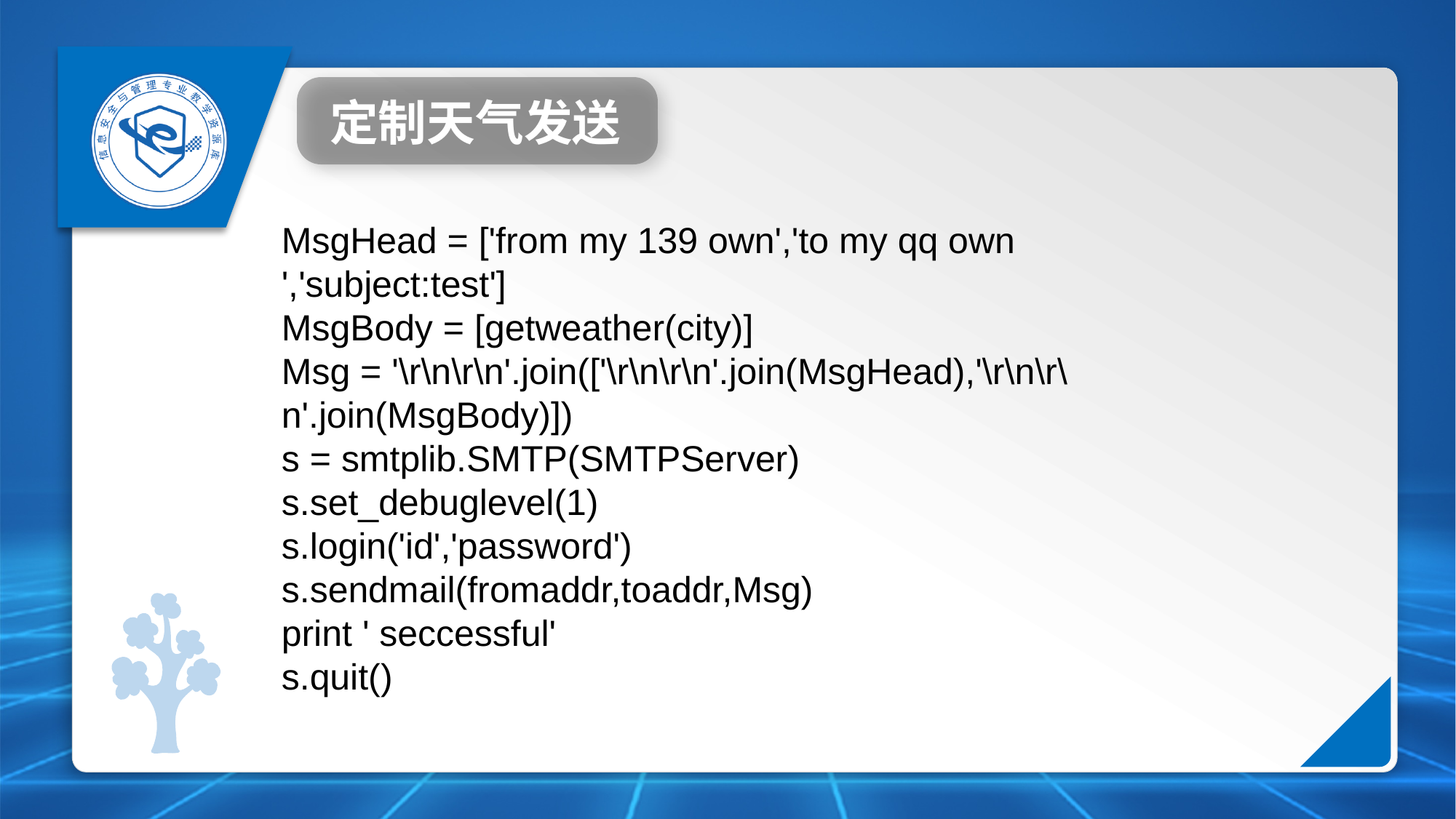

定制天气发送
MsgHead = ['from my 139 own','to my qq own ','subject:test']
MsgBody = [getweather(city)]
Msg = '\r\n\r\n'.join(['\r\n\r\n'.join(MsgHead),'\r\n\r\n'.join(MsgBody)])
s = smtplib.SMTP(SMTPServer)
s.set_debuglevel(1)
s.login('id','password')
s.sendmail(fromaddr,toaddr,Msg)
print ' seccessful'
s.quit()